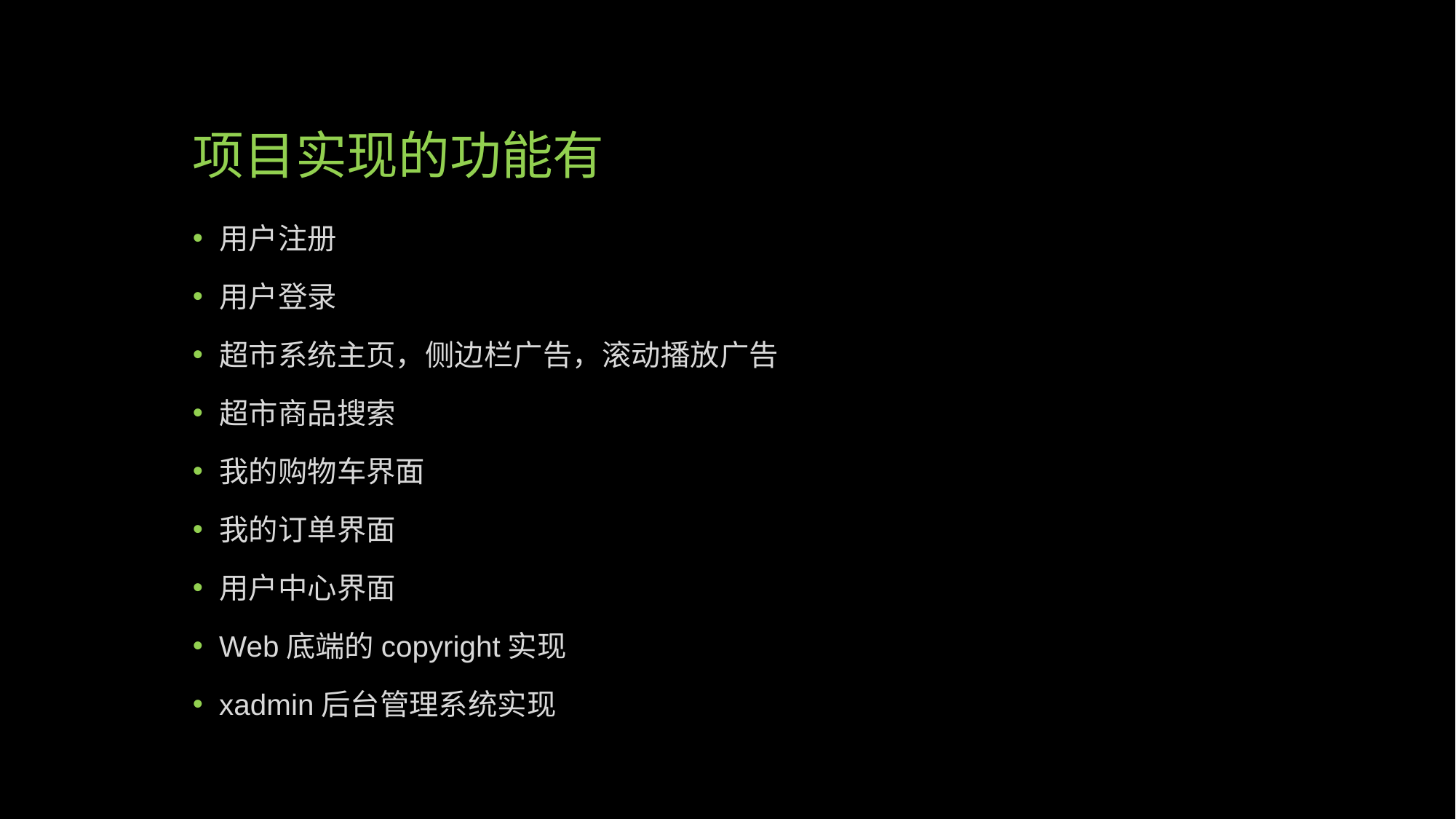

# 项目实现的功能有
用户注册
用户登录
超市系统主页，侧边栏广告，滚动播放广告
超市商品搜索
我的购物车界面
我的订单界面
用户中心界面
Web底端的copyright实现
xadmin后台管理系统实现